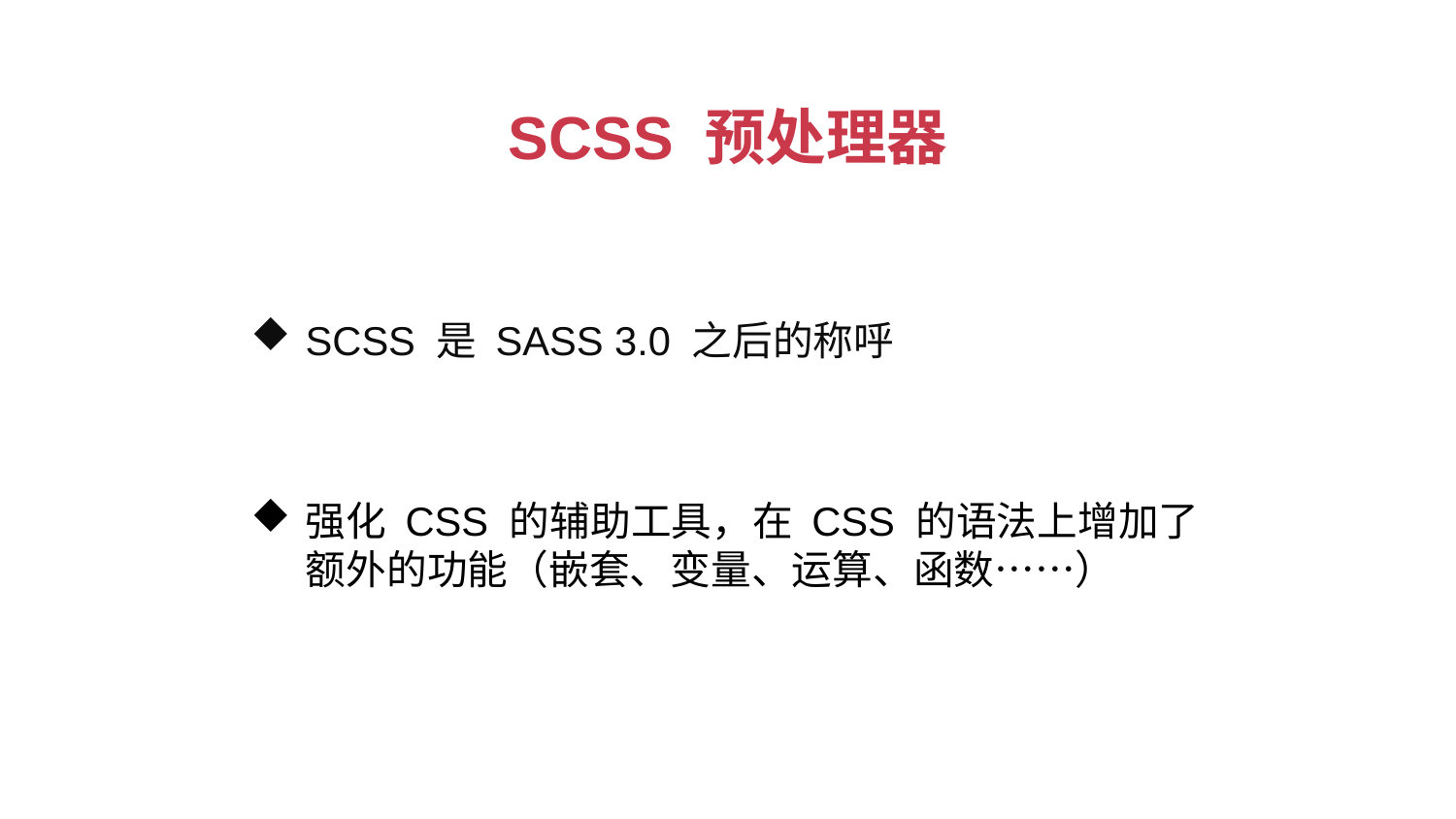

SCSS 预处理器
SCSS 是 SASS 3.0 之后的称呼
强化 CSS 的辅助工具，在 CSS 的语法上增加了额外的功能（嵌套、变量、运算、函数……）